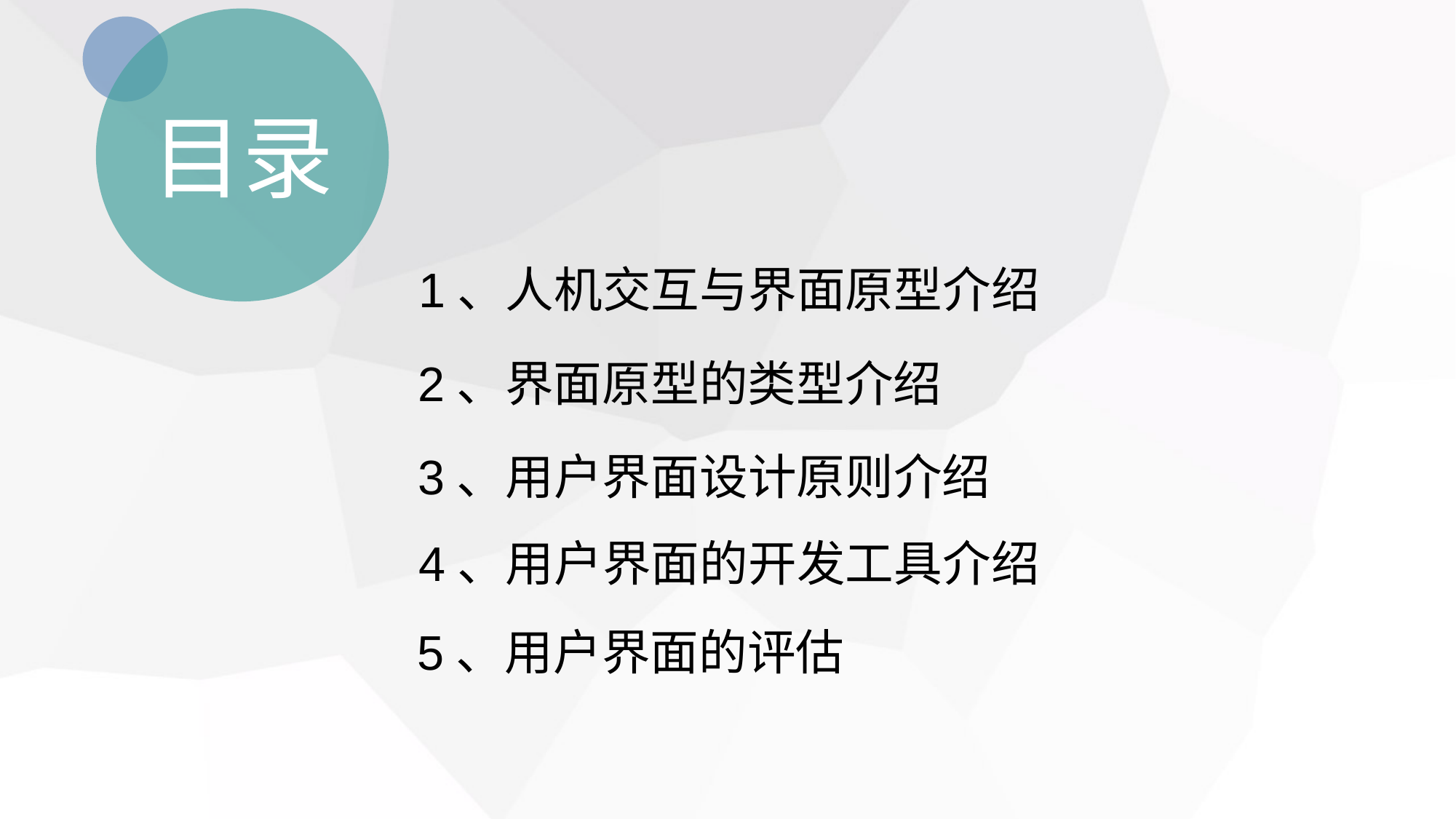

目录

1、人机交互与界面原型介绍
2、界面原型的类型介绍
3、用户界面设计原则介绍

4、用户界面的开发工具介绍
5、用户界面的评估